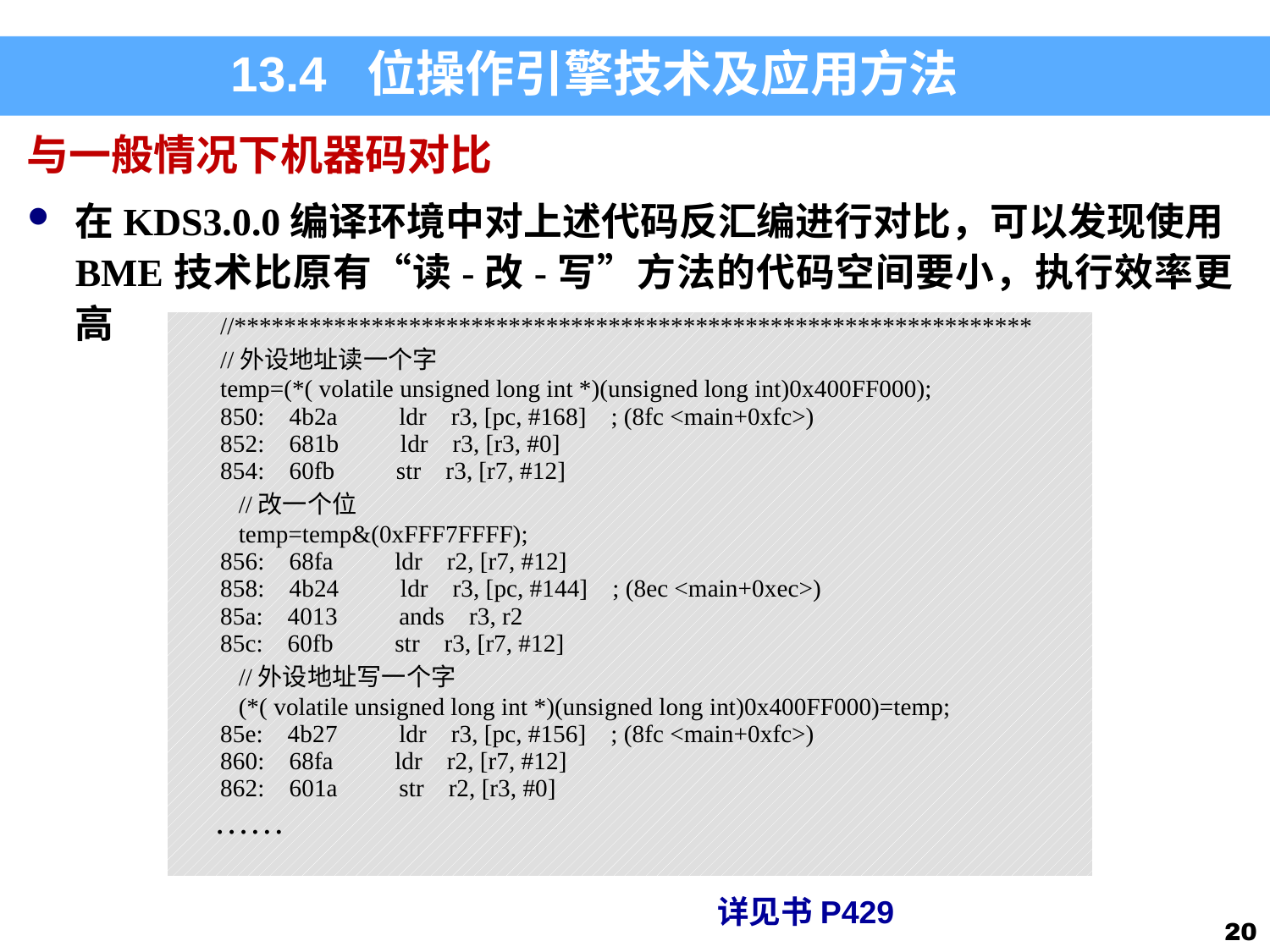

13.4  位操作引擎技术及应用方法
与一般情况下机器码对比
在KDS3.0.0编译环境中对上述代码反汇编进行对比，可以发现使用BME技术比原有“读-改-写”方法的代码空间要小，执行效率更高
| //\*\*\*\*\*\*\*\*\*\*\*\*\*\*\*\*\*\*\*\*\*\*\*\*\*\*\*\*\*\*\*\*\*\*\*\*\*\*\*\*\*\*\*\*\*\*\*\*\*\*\*\*\*\*\*\*\*\*\*\*\*\*\*\* //外设地址读一个字 temp=(\*( volatile unsigned long int \*)(unsigned long int)0x400FF000); 850: 4b2a ldr r3, [pc, #168] ; (8fc <main+0xfc>) 852: 681b ldr r3, [r3, #0] 854: 60fb str r3, [r7, #12] //改一个位 temp=temp&(0xFFF7FFFF); 856: 68fa ldr r2, [r7, #12] 858: 4b24 ldr r3, [pc, #144] ; (8ec <main+0xec>) 85a: 4013 ands r3, r2 85c: 60fb str r3, [r7, #12] //外设地址写一个字 (\*( volatile unsigned long int \*)(unsigned long int)0x400FF000)=temp; 85e: 4b27 ldr r3, [pc, #156] ; (8fc <main+0xfc>) 860: 68fa ldr r2, [r7, #12] 862: 601a str r2, [r3, #0] …… |
| --- |
详见书P429
20